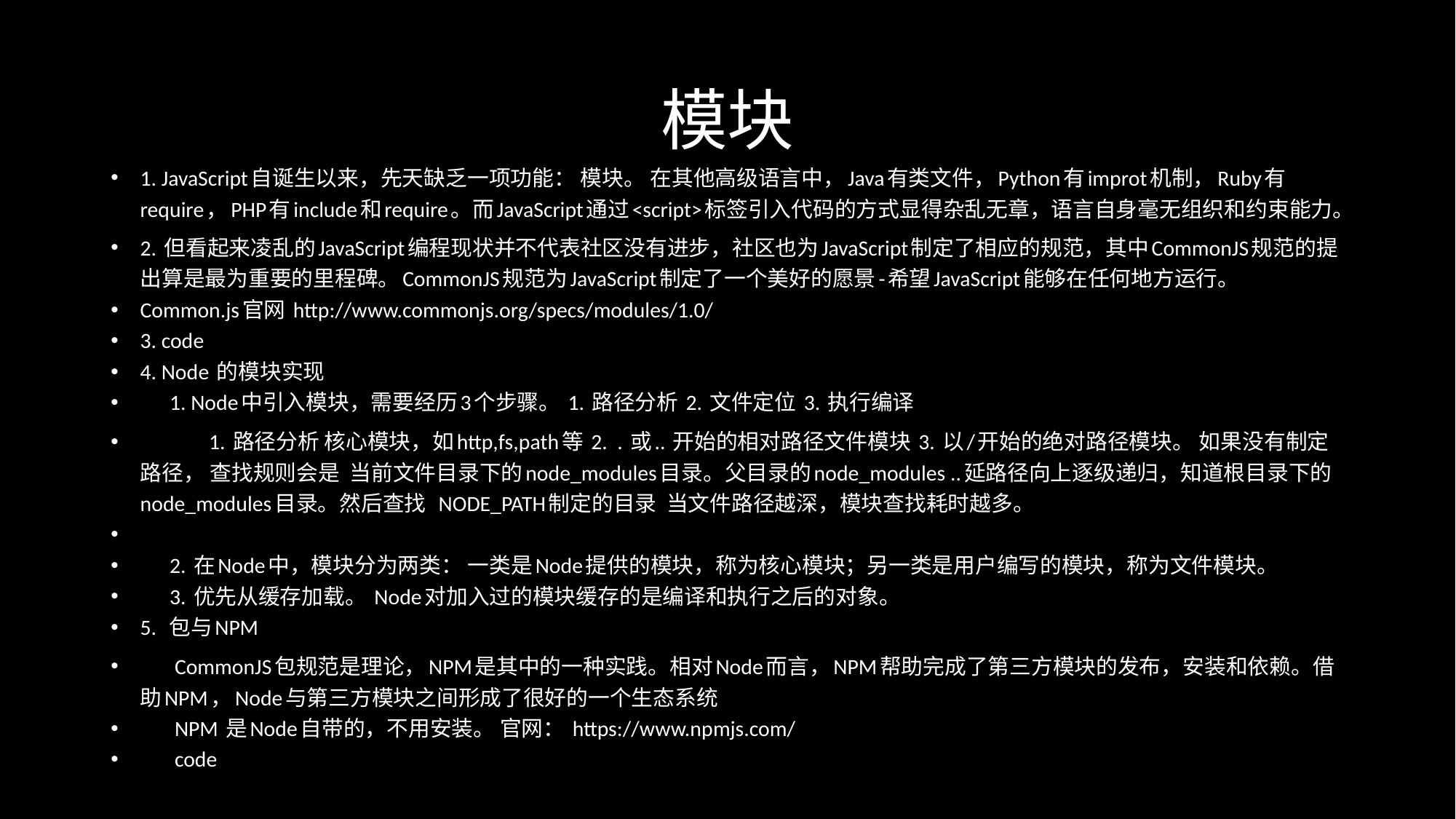

# 模块
1. JavaScript自诞生以来，先天缺乏一项功能： 模块。 在其他高级语言中，Java有类文件，Python有improt机制，Ruby有require，PHP有include和require。而JavaScript通过<script>标签引入代码的方式显得杂乱无章，语言自身毫无组织和约束能力。
2. 但看起来凌乱的JavaScript编程现状并不代表社区没有进步，社区也为JavaScript制定了相应的规范，其中CommonJS规范的提出算是最为重要的里程碑。CommonJS规范为JavaScript制定了一个美好的愿景-希望JavaScript能够在任何地方运行。
Common.js官网 http://www.commonjs.org/specs/modules/1.0/
3. code
4. Node 的模块实现
      1. Node中引入模块，需要经历3个步骤。 1. 路径分析 2. 文件定位 3. 执行编译
              1. 路径分析 核心模块，如http,fs,path等 2.  . 或.. 开始的相对路径文件模块 3. 以/开始的绝对路径模块。 如果没有制定路径， 查找规则会是  当前文件目录下的node_modules目录。父目录的node_modules ..延路径向上逐级递归，知道根目录下的node_modules目录。然后查找  NODE_PATH制定的目录  当文件路径越深，模块查找耗时越多。

      2. 在Node中，模块分为两类： 一类是Node提供的模块，称为核心模块；另一类是用户编写的模块，称为文件模块。
      3. 优先从缓存加载。 Node对加入过的模块缓存的是编译和执行之后的对象。
5.  包与NPM
       CommonJS包规范是理论，NPM是其中的一种实践。相对Node而言，NPM帮助完成了第三方模块的发布，安装和依赖。借助NPM，Node与第三方模块之间形成了很好的一个生态系统
       NPM 是Node自带的，不用安装。 官网： https://www.npmjs.com/
       code